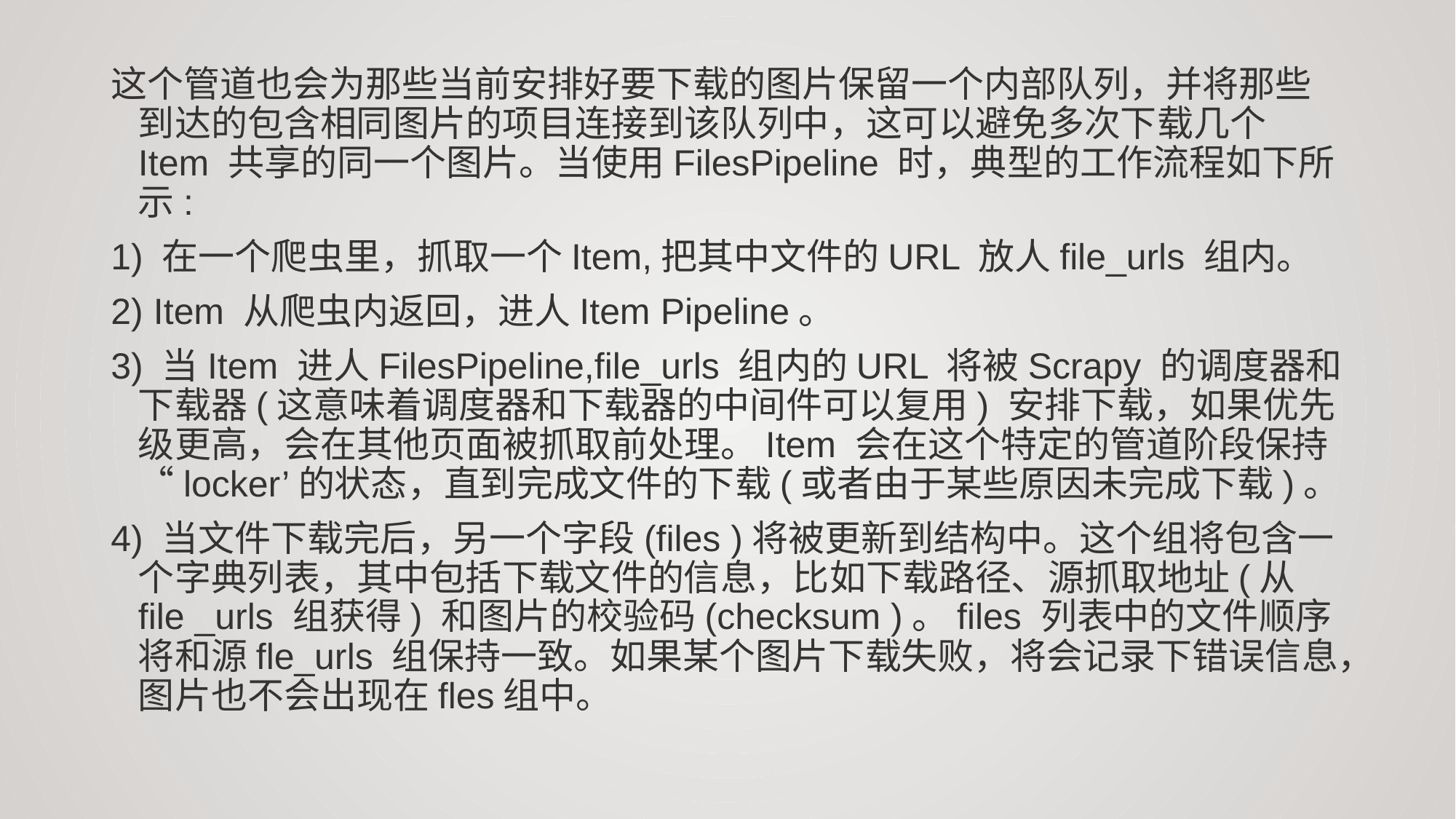

这个管道也会为那些当前安排好要下载的图片保留一个内部队列，并将那些到达的包含相同图片的项目连接到该队列中，这可以避免多次下载几个Item 共享的同一个图片。当使用FilesPipeline 时，典型的工作流程如下所示:
1) 在一个爬虫里，抓取一个Item,把其中文件的URL 放人file_urls 组内。
2) Item 从爬虫内返回，进人Item Pipeline。
3) 当Item 进人FilesPipeline,file_urls 组内的URL 将被Scrapy 的调度器和下载器(这意味着调度器和下载器的中间件可以复用) 安排下载，如果优先级更高，会在其他页面被抓取前处理。Item 会在这个特定的管道阶段保持“locker’的状态，直到完成文件的下载(或者由于某些原因未完成下载)。
4) 当文件下载完后，另一个字段(files )将被更新到结构中。这个组将包含一个字典列表，其中包括下载文件的信息，比如下载路径、源抓取地址(从file _urls 组获得) 和图片的校验码(checksum )。files 列表中的文件顺序将和源fle_urls 组保持一致。如果某个图片下载失败，将会记录下错误信息，图片也不会出现在fles组中。